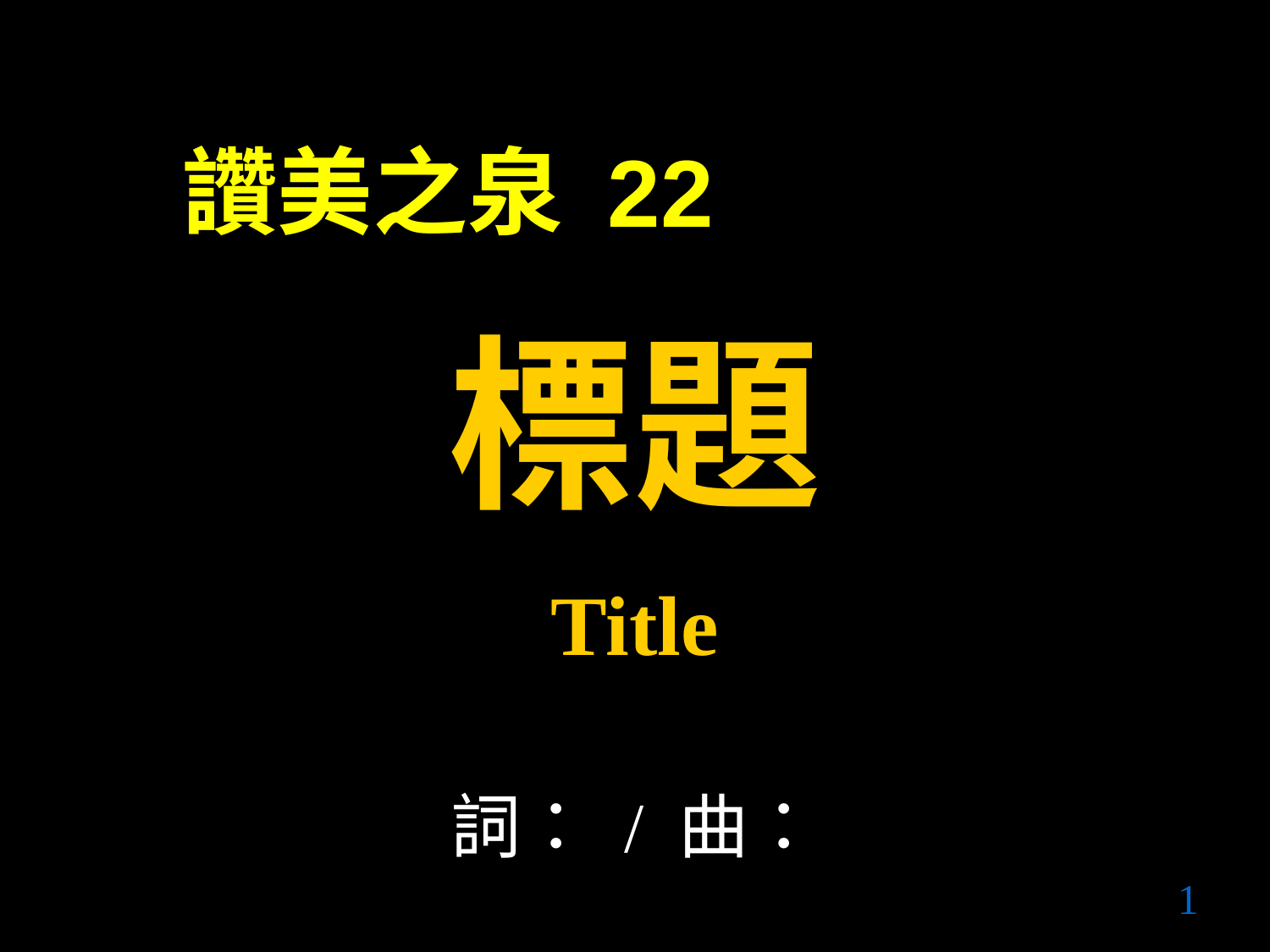

讚美之泉 22
標題
Title
詞： / 曲：
1